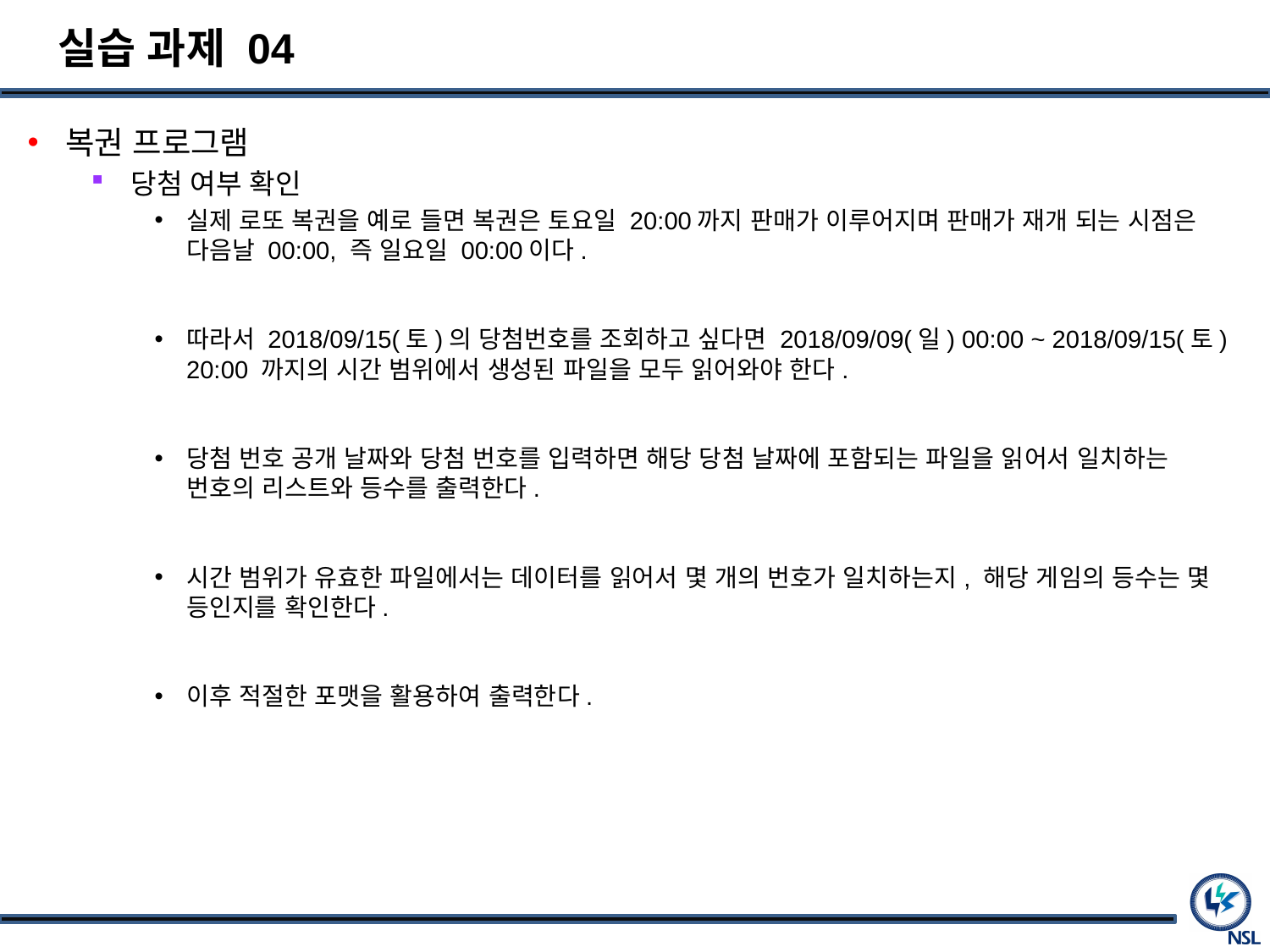

# 실습 과제 04
복권 프로그램
당첨 여부 확인
실제 로또 복권을 예로 들면 복권은 토요일 20:00까지 판매가 이루어지며 판매가 재개 되는 시점은 다음날 00:00, 즉 일요일 00:00이다.

따라서 2018/09/15(토)의 당첨번호를 조회하고 싶다면 2018/09/09(일) 00:00 ~ 2018/09/15(토) 20:00 까지의 시간 범위에서 생성된 파일을 모두 읽어와야 한다.

당첨 번호 공개 날짜와 당첨 번호를 입력하면 해당 당첨 날짜에 포함되는 파일을 읽어서 일치하는 번호의 리스트와 등수를 출력한다.

시간 범위가 유효한 파일에서는 데이터를 읽어서 몇 개의 번호가 일치하는지, 해당 게임의 등수는 몇 등인지를 확인한다.

이후 적절한 포맷을 활용하여 출력한다.